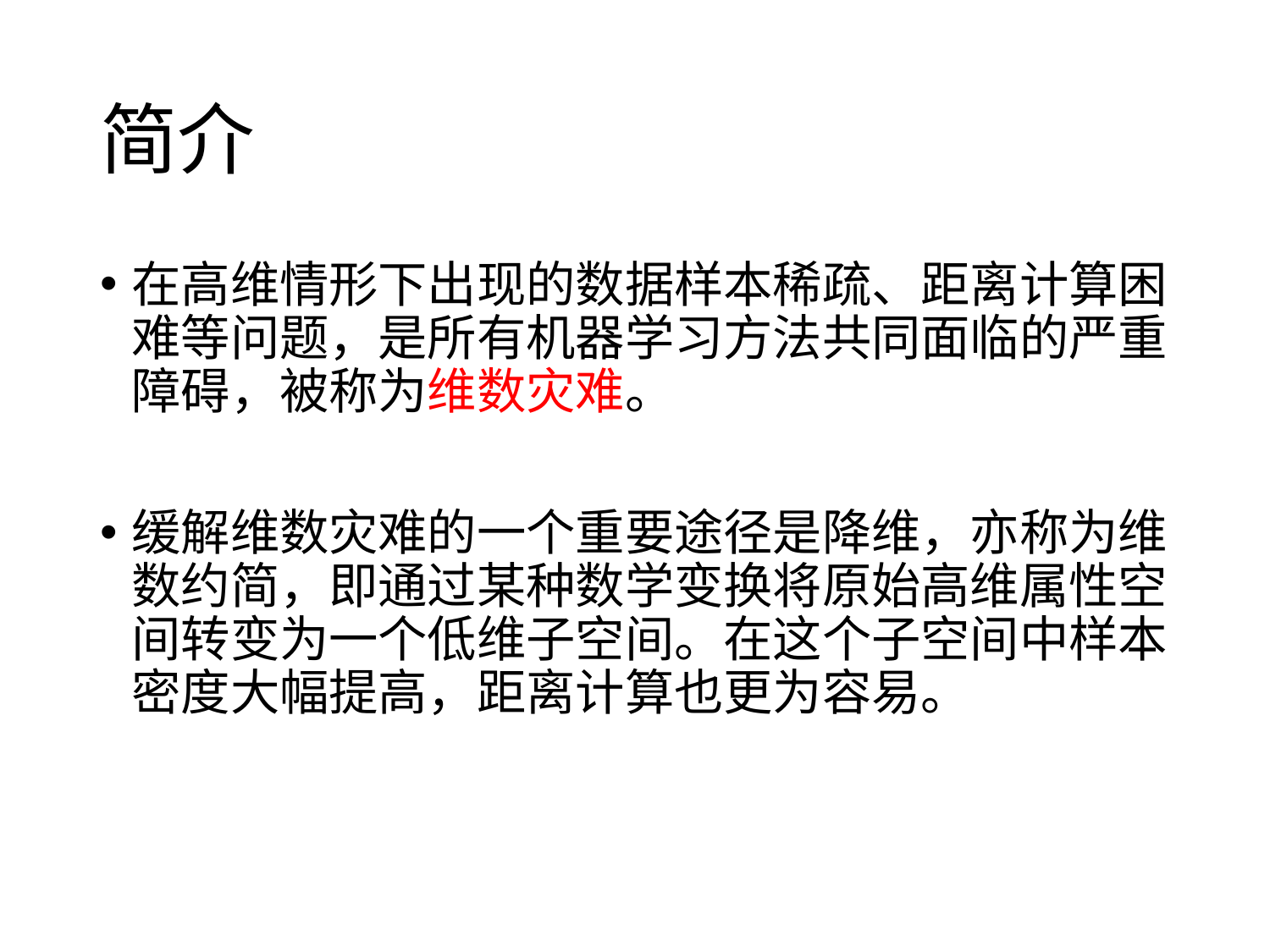

# 简介
在高维情形下出现的数据样本稀疏、距离计算困难等问题，是所有机器学习方法共同面临的严重障碍，被称为维数灾难。

缓解维数灾难的一个重要途径是降维，亦称为维数约简，即通过某种数学变换将原始高维属性空间转变为一个低维子空间。在这个子空间中样本密度大幅提高，距离计算也更为容易。